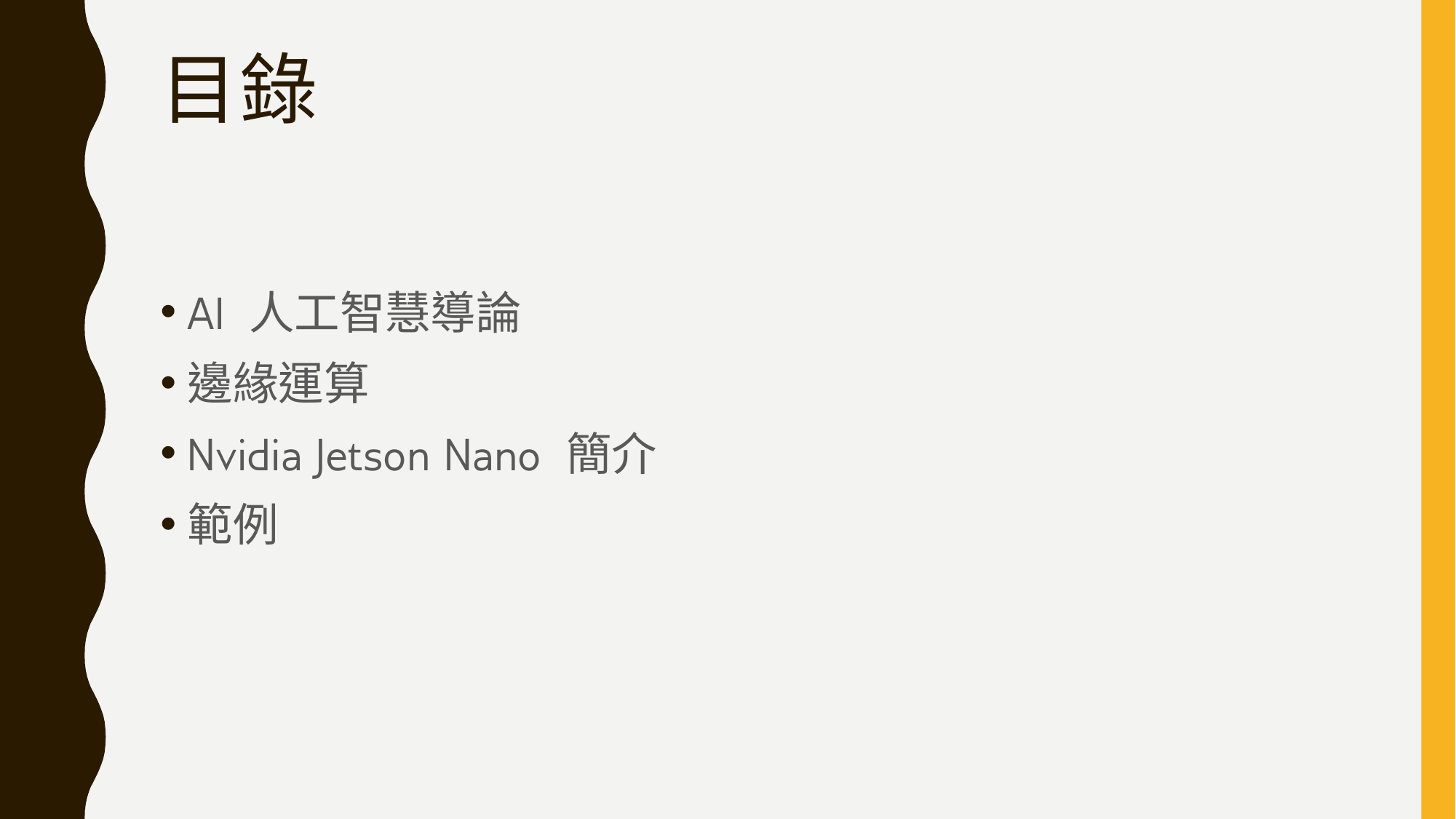

# 目錄
AI 人工智慧導論
邊緣運算
Nvidia Jetson Nano 簡介
範例